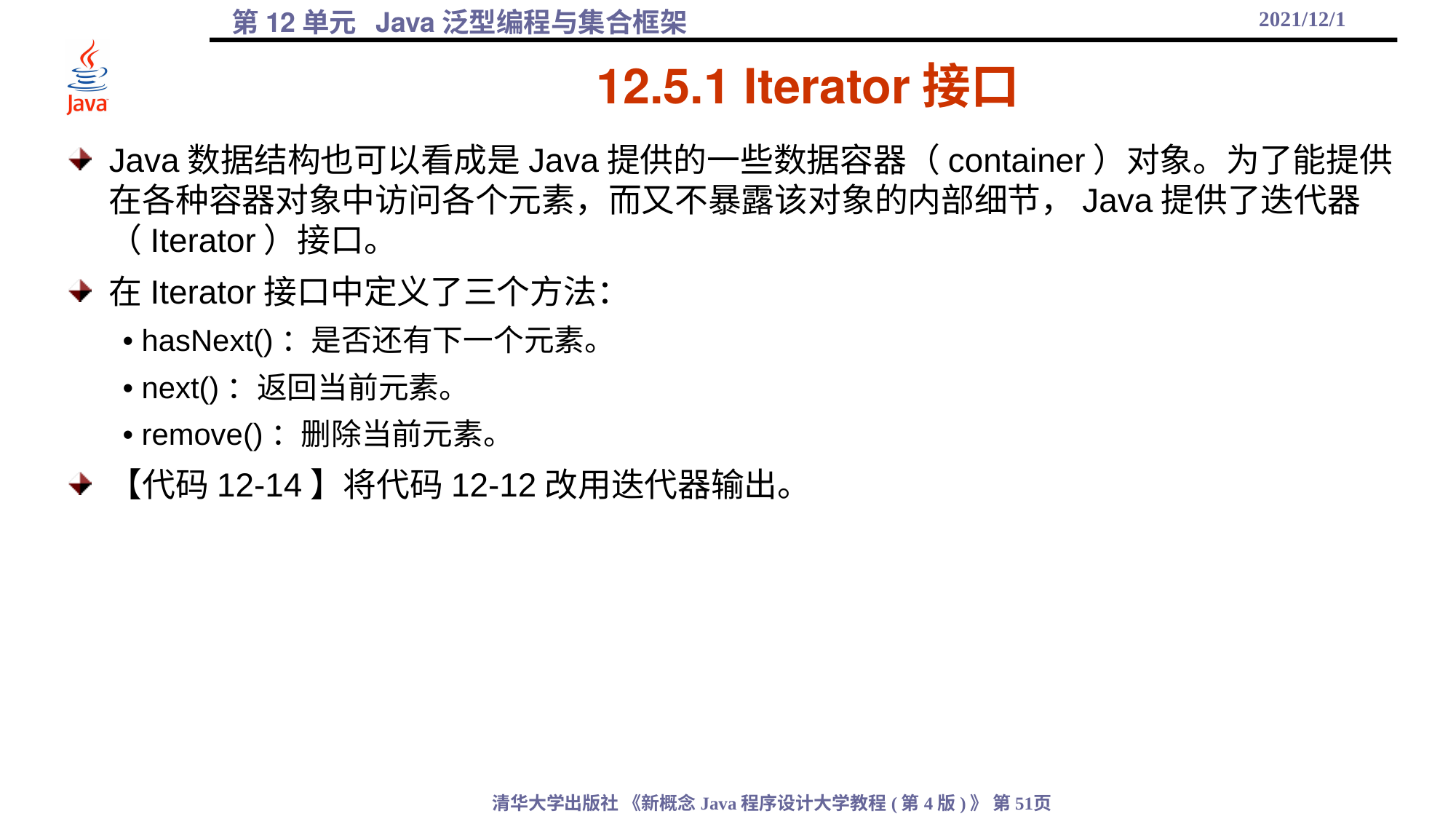

2021/12/1
# 12.5.1 Iterator接口
Java数据结构也可以看成是Java提供的一些数据容器（container）对象。为了能提供在各种容器对象中访问各个元素，而又不暴露该对象的内部细节，Java提供了迭代器（Iterator）接口。
在Iterator接口中定义了三个方法：
• hasNext()：是否还有下一个元素。
• next()：返回当前元素。
• remove()：删除当前元素。
【代码12-14】将代码12-12改用迭代器输出。